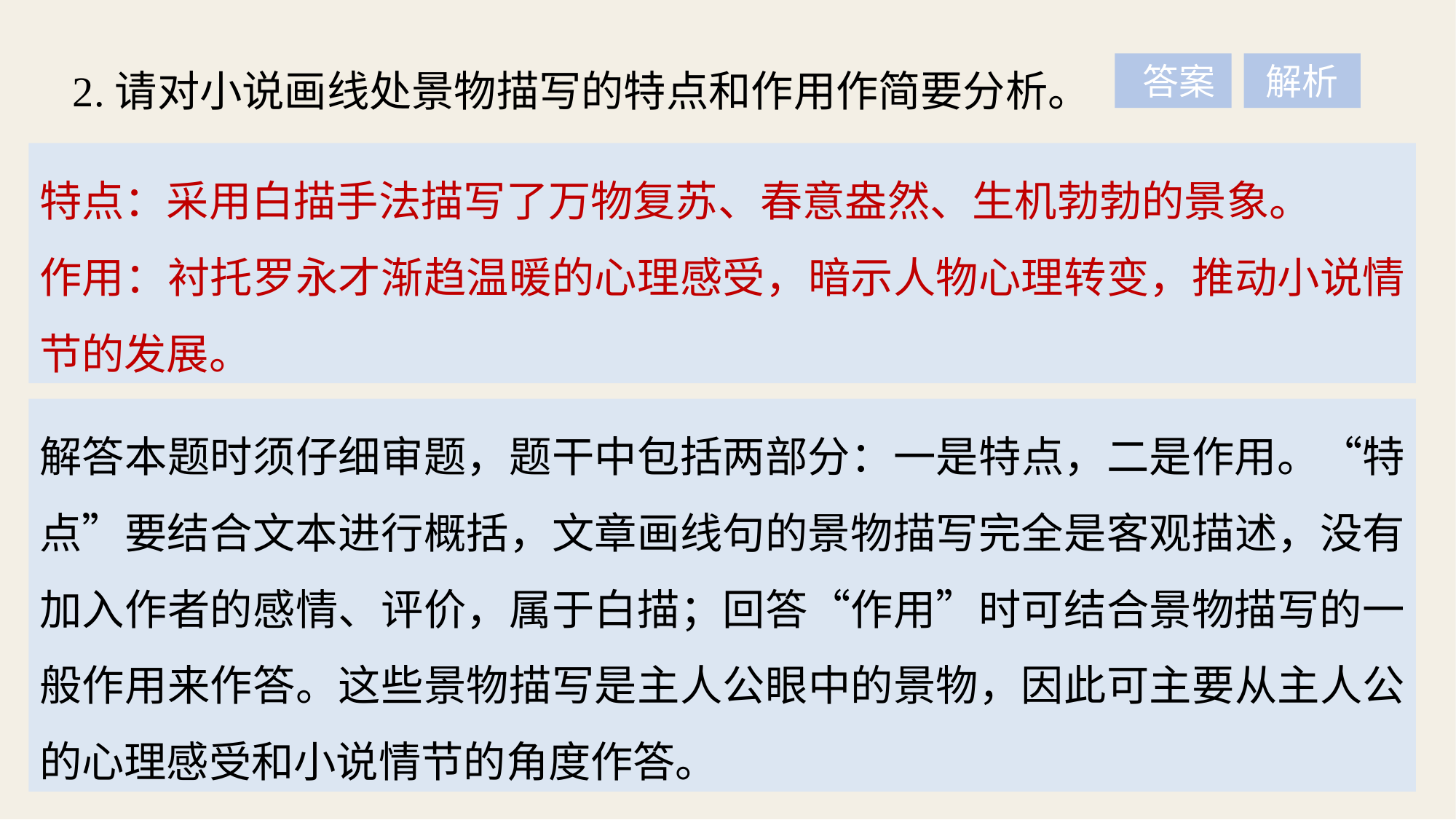

2.请对小说画线处景物描写的特点和作用作简要分析。
 答案
解析
特点：采用白描手法描写了万物复苏、春意盎然、生机勃勃的景象。
作用：衬托罗永才渐趋温暖的心理感受，暗示人物心理转变，推动小说情节的发展。
解答本题时须仔细审题，题干中包括两部分：一是特点，二是作用。“特点”要结合文本进行概括，文章画线句的景物描写完全是客观描述，没有加入作者的感情、评价，属于白描；回答“作用”时可结合景物描写的一般作用来作答。这些景物描写是主人公眼中的景物，因此可主要从主人公的心理感受和小说情节的角度作答。